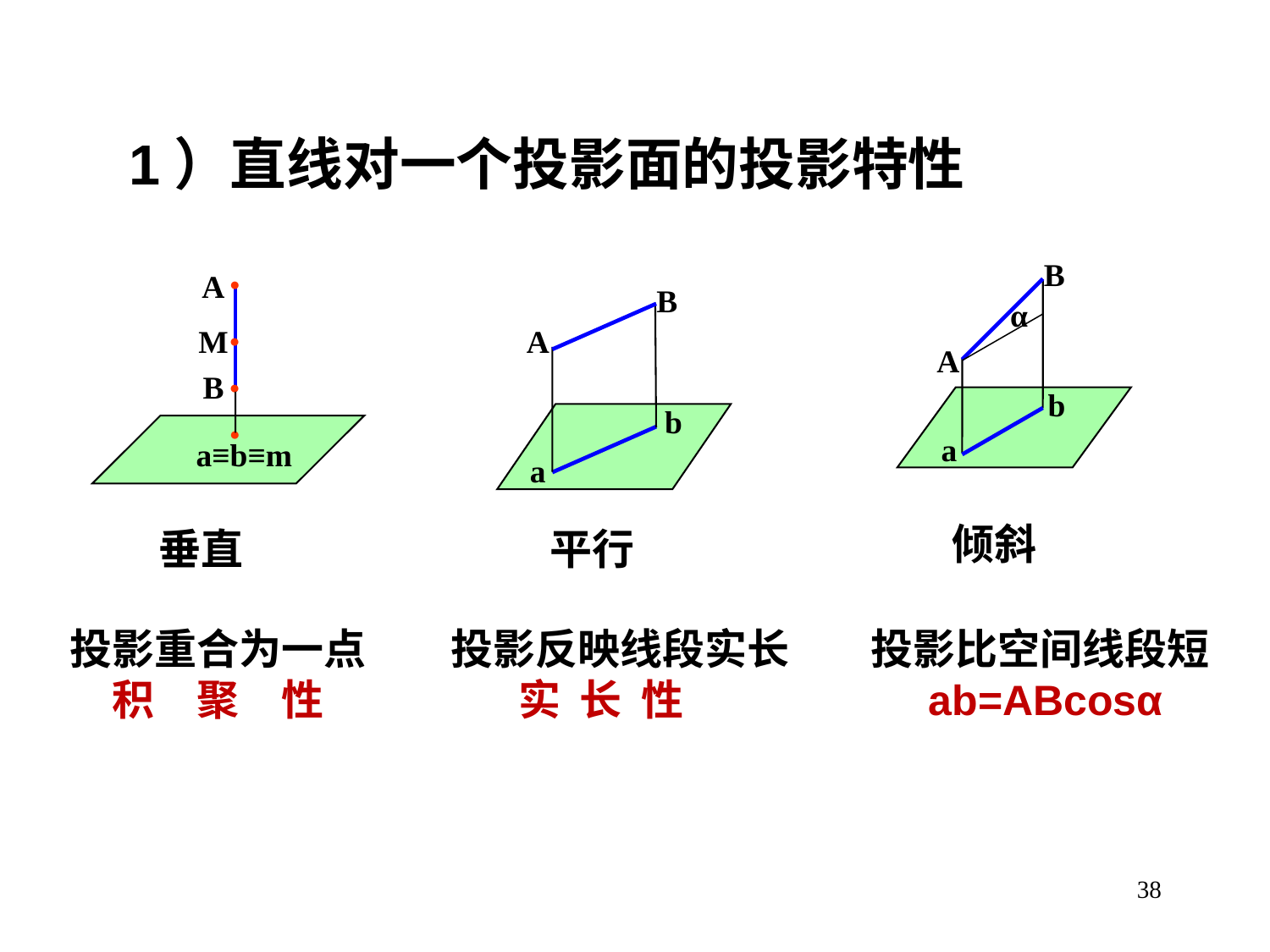

1）直线对一个投影面的投影特性
B
A

b

a
α
A
M
B

●
●
●

●
a≡b≡m
B

A

b
a
倾斜
垂直
平行

投影重合为一点
积　聚　性
投影反映线段实长
      实  长  性
投影比空间线段短
 ab=ABcosα
38